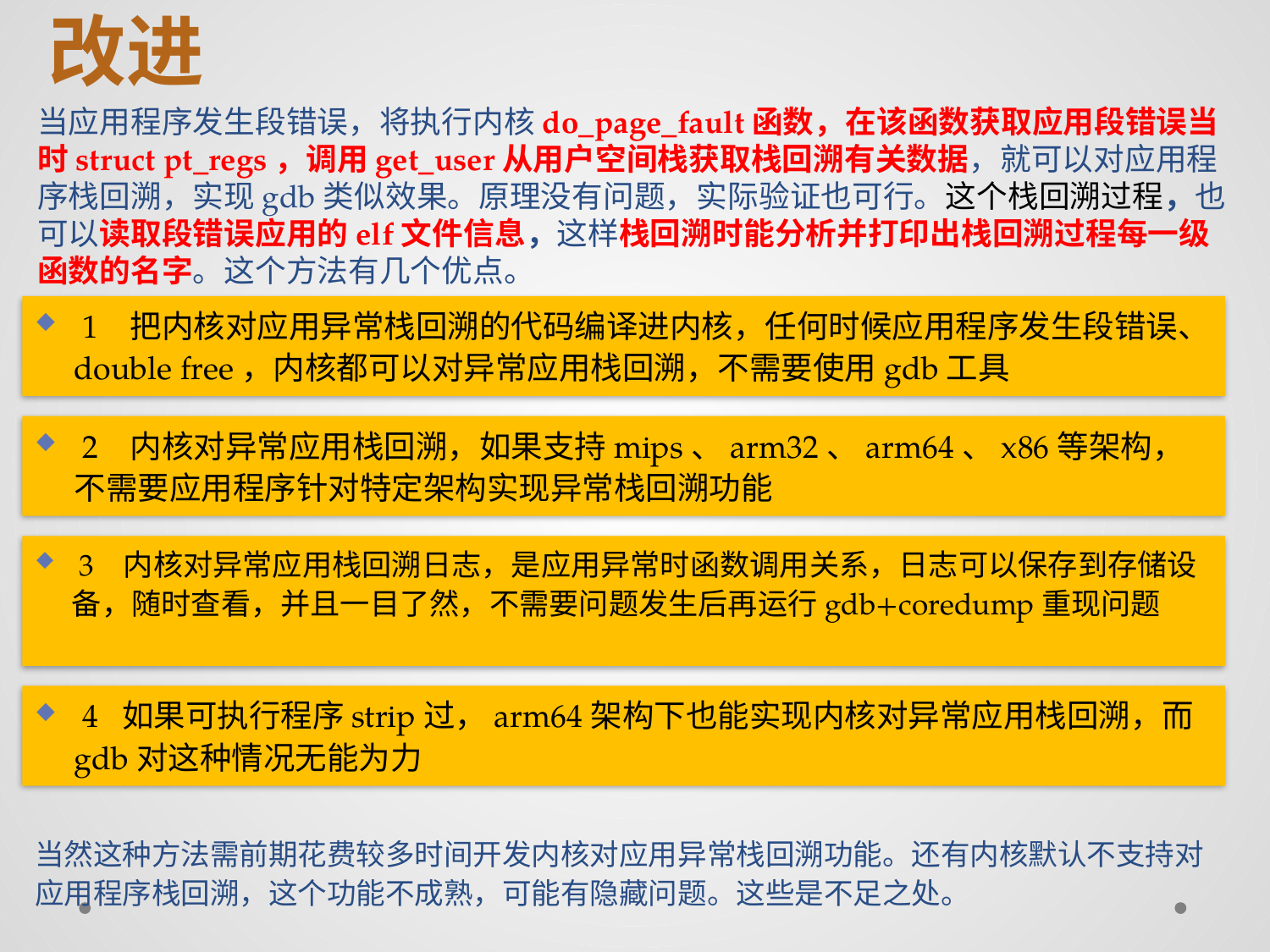

改进
当应用程序发生段错误，将执行内核do_page_fault函数，在该函数获取应用段错误当时struct pt_regs，调用get_user从用户空间栈获取栈回溯有关数据，就可以对应用程序栈回溯，实现gdb类似效果。原理没有问题，实际验证也可行。这个栈回溯过程，也可以读取段错误应用的elf文件信息，这样栈回溯时能分析并打印出栈回溯过程每一级函数的名字。这个方法有几个优点。
 1   把内核对应用异常栈回溯的代码编译进内核，任何时候应用程序发生段错误、double free，内核都可以对异常应用栈回溯，不需要使用gdb工具
 2   内核对异常应用栈回溯，如果支持mips、arm32、arm64、x86等架构，不需要应用程序针对特定架构实现异常栈回溯功能
 3   内核对异常应用栈回溯日志，是应用异常时函数调用关系，日志可以保存到存储设备，随时查看，并且一目了然，不需要问题发生后再运行gdb+coredump重现问题
 4  如果可执行程序strip过，arm64架构下也能实现内核对异常应用栈回溯，而gdb对这种情况无能为力
当然这种方法需前期花费较多时间开发内核对应用异常栈回溯功能。还有内核默认不支持对应用程序栈回溯，这个功能不成熟，可能有隐藏问题。这些是不足之处。